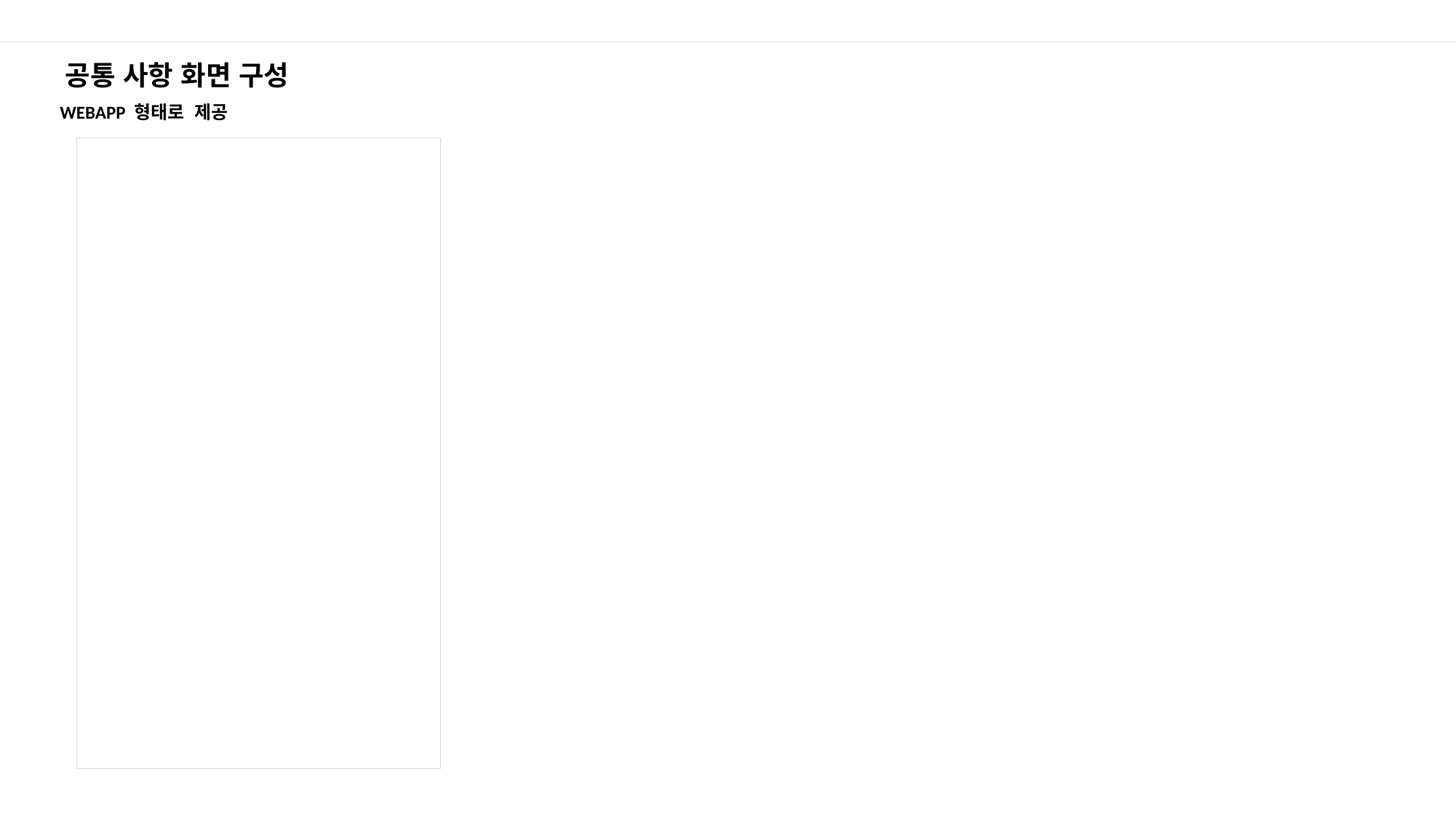

공통 사항 화면 구성
 WEBAPP 형태로  제공